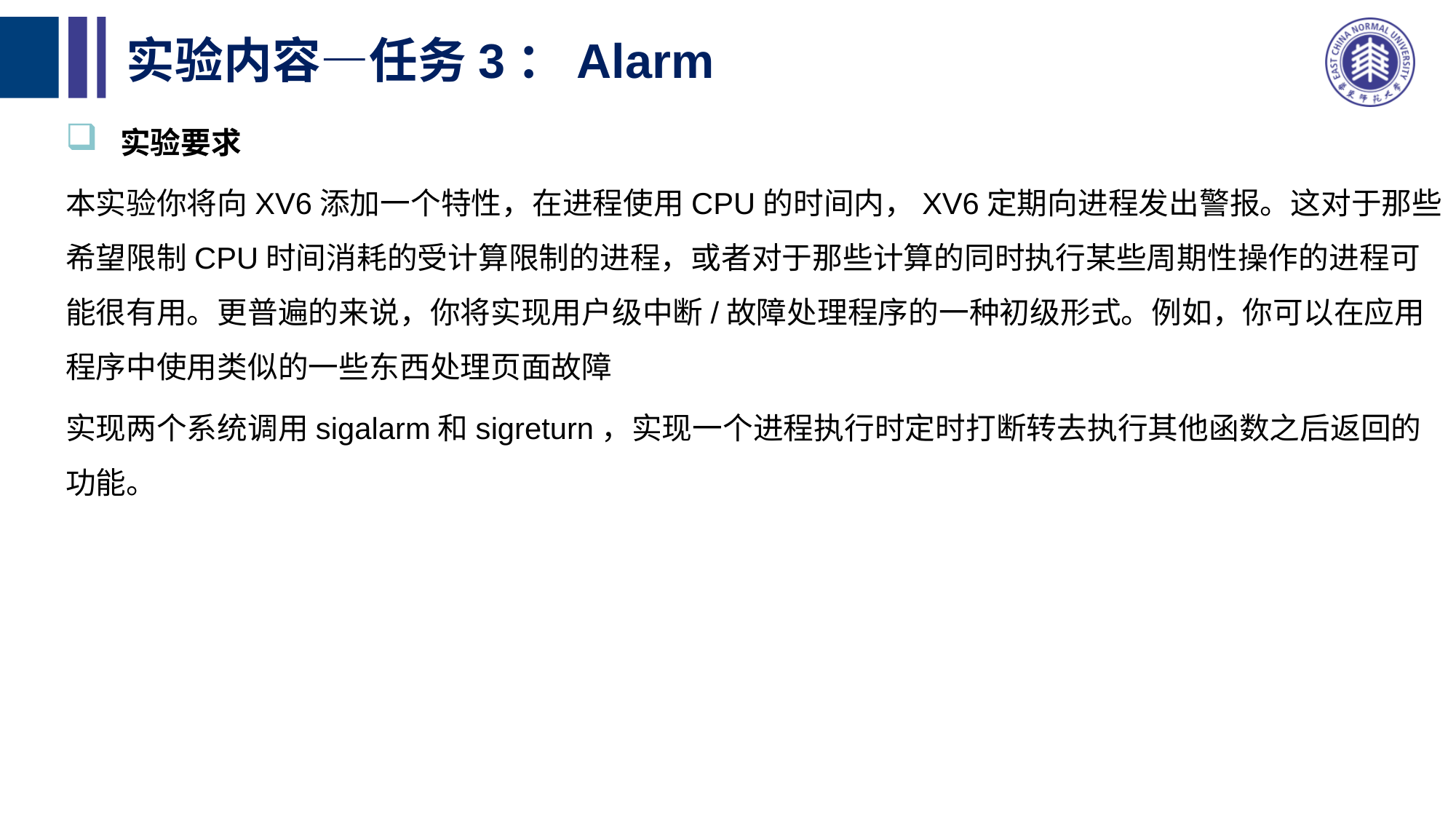

# 实验内容—任务3：Alarm
实验要求
本实验你将向XV6添加一个特性，在进程使用CPU的时间内，XV6定期向进程发出警报。这对于那些希望限制CPU时间消耗的受计算限制的进程，或者对于那些计算的同时执行某些周期性操作的进程可能很有用。更普遍的来说，你将实现用户级中断/故障处理程序的一种初级形式。例如，你可以在应用程序中使用类似的一些东西处理页面故障
实现两个系统调用sigalarm和sigreturn，实现一个进程执行时定时打断转去执行其他函数之后返回的功能。